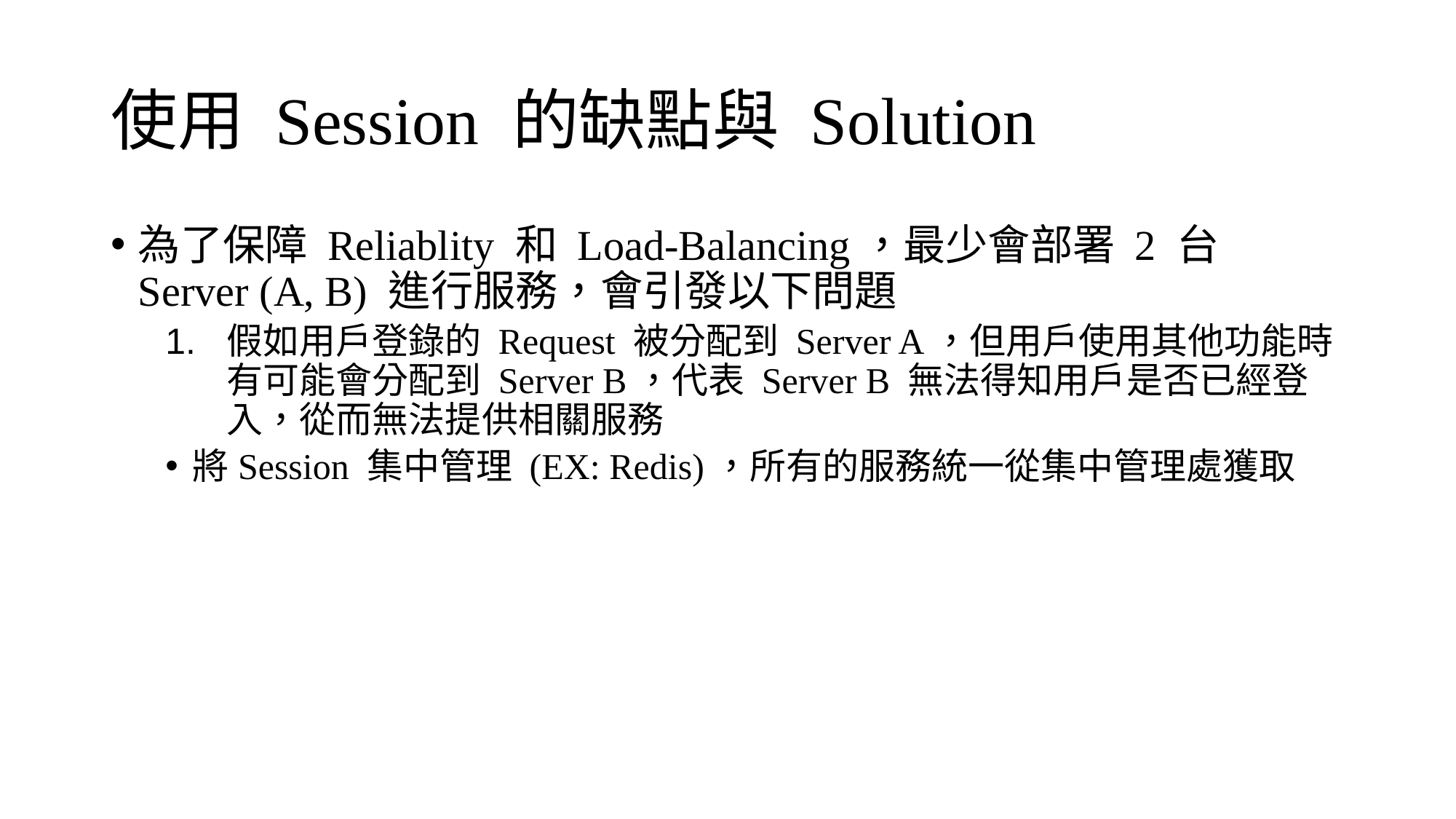

# 使用 Session 的缺點與 Solution
為了保障 Reliablity 和 Load-Balancing，最少會部署 2 台 Server (A, B) 進行服務，會引發以下問題
假如用戶登錄的 Request 被分配到 Server A，但用戶使用其他功能時有可能會分配到 Server B，代表 Server B 無法得知用戶是否已經登入，從而無法提供相關服務
將Session 集中管理 (EX: Redis)，所有的服務統一從集中管理處獲取